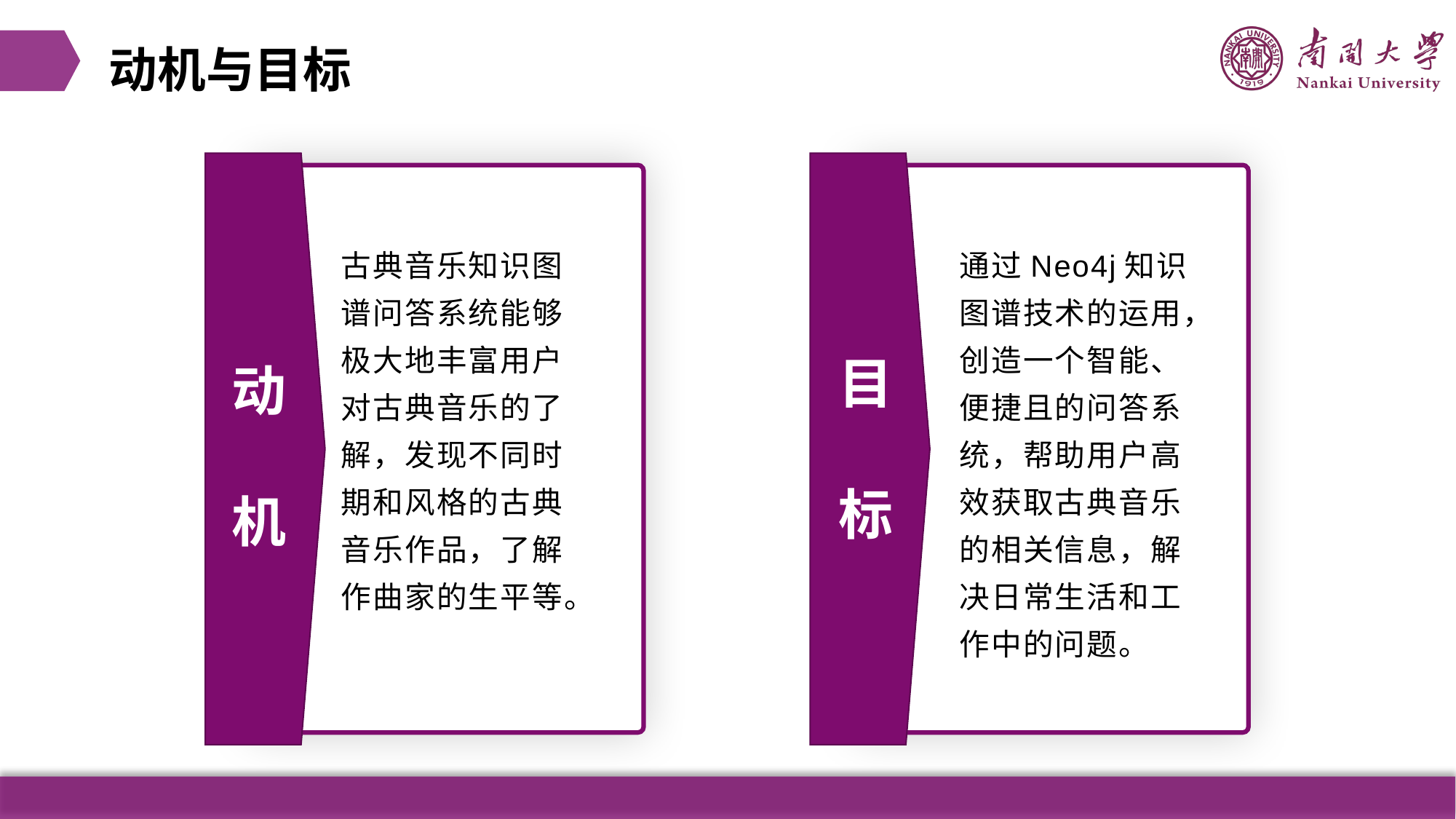

动机与目标

古典音乐知识图谱问答系统能够极大地丰富用户对古典音乐的了解，发现不同时期和风格的古典音乐作品，了解作曲家的生平等。
通过Neo4j知识图谱技术的运用，创造一个智能、便捷且的问答系统，帮助用户高效获取古典音乐的相关信息，解决日常生活和工作中的问题。
目

标
动

机